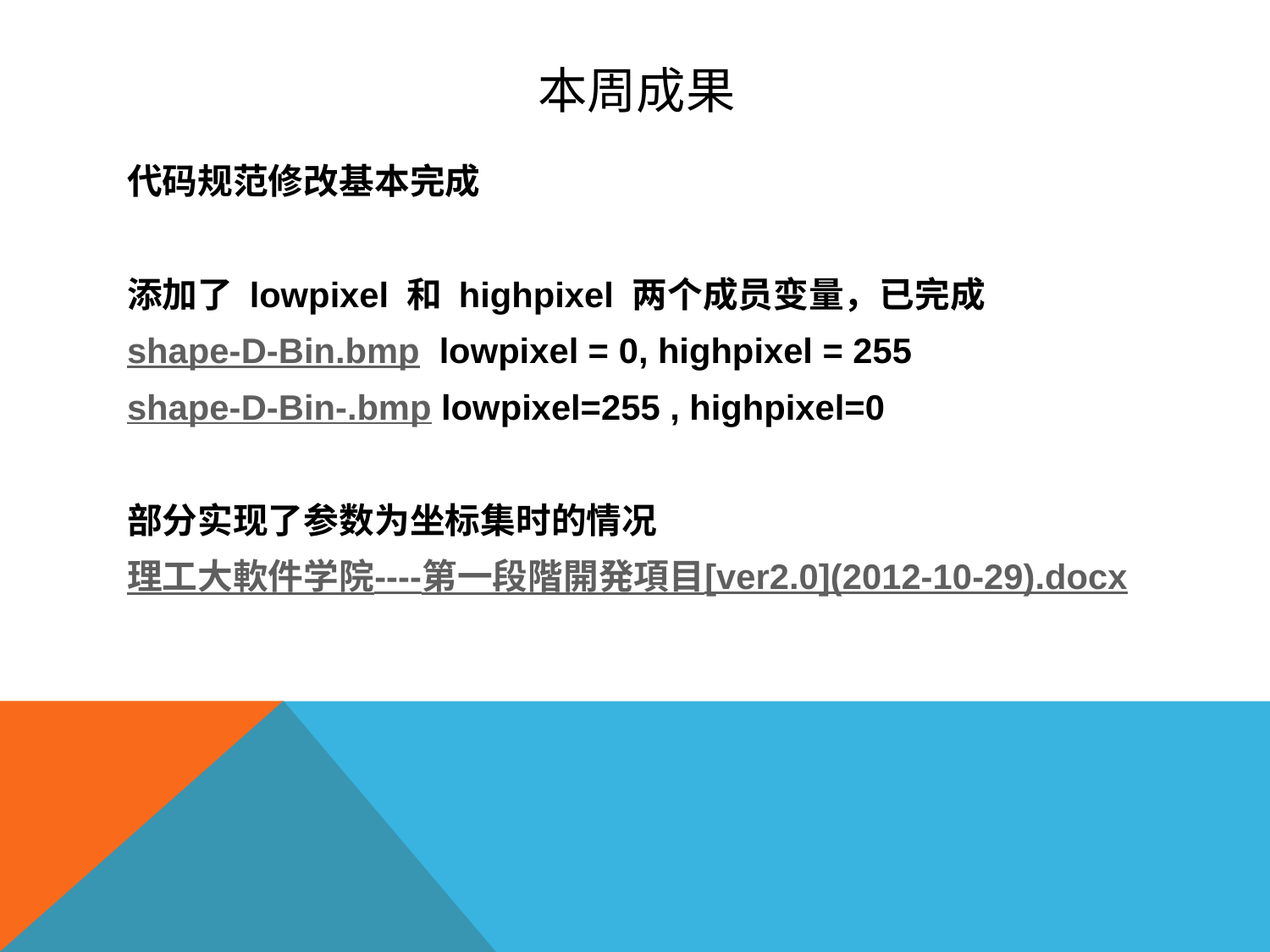

# 本周成果
代码规范修改基本完成

添加了 lowpixel 和 highpixel 两个成员变量，已完成
shape-D-Bin.bmp  lowpixel = 0, highpixel = 255
shape-D-Bin-.bmp lowpixel=255 , highpixel=0

部分实现了参数为坐标集时的情况
理工大軟件学院----第一段階開発項目[ver2.0](2012-10-29).docx